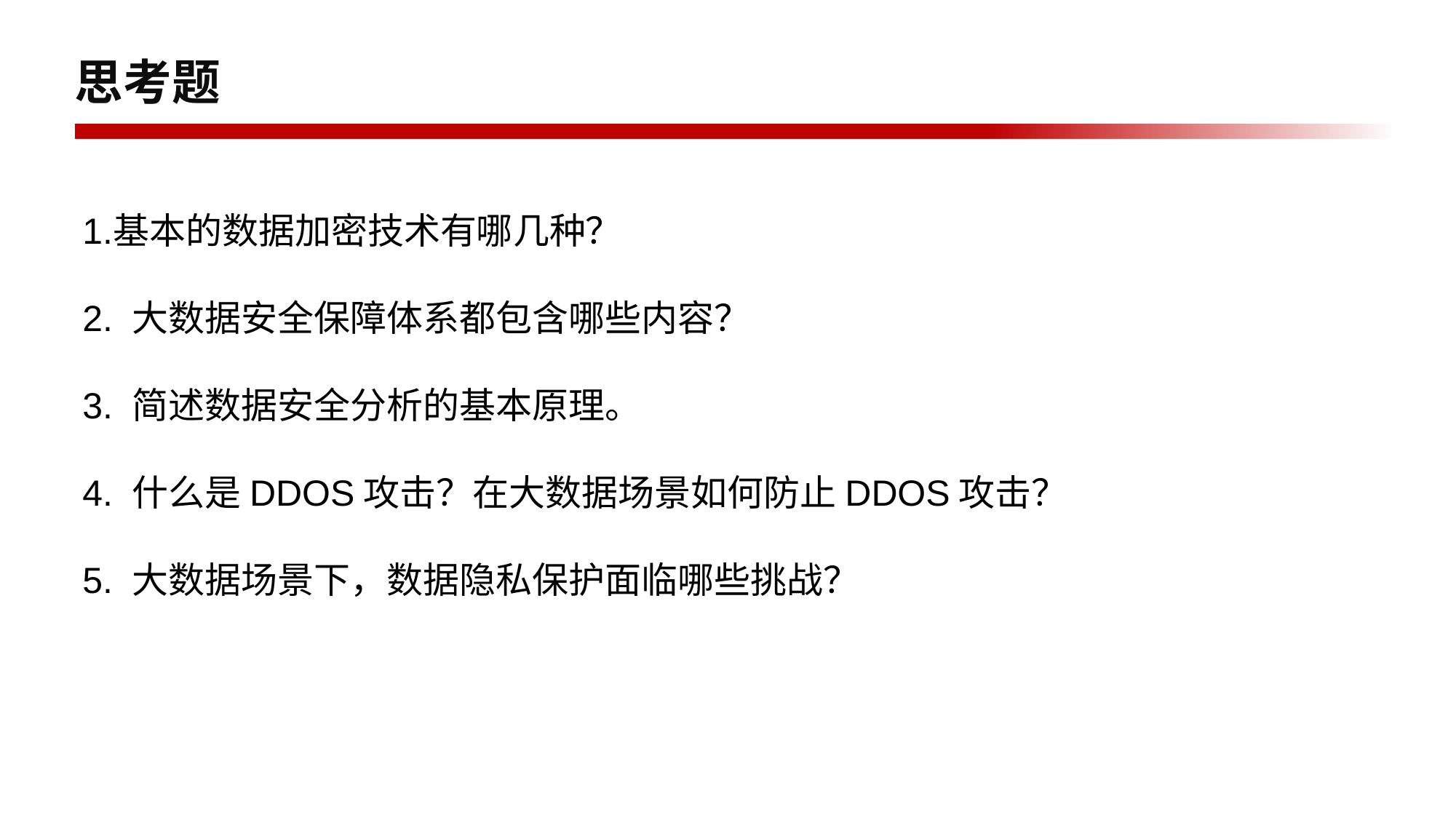

# 思考题

基本的数据加密技术有哪几种？

2. 大数据安全保障体系都包含哪些内容？

3. 简述数据安全分析的基本原理。

4. 什么是DDOS攻击？在大数据场景如何防止DDOS攻击？

5. 大数据场景下，数据隐私保护面临哪些挑战？